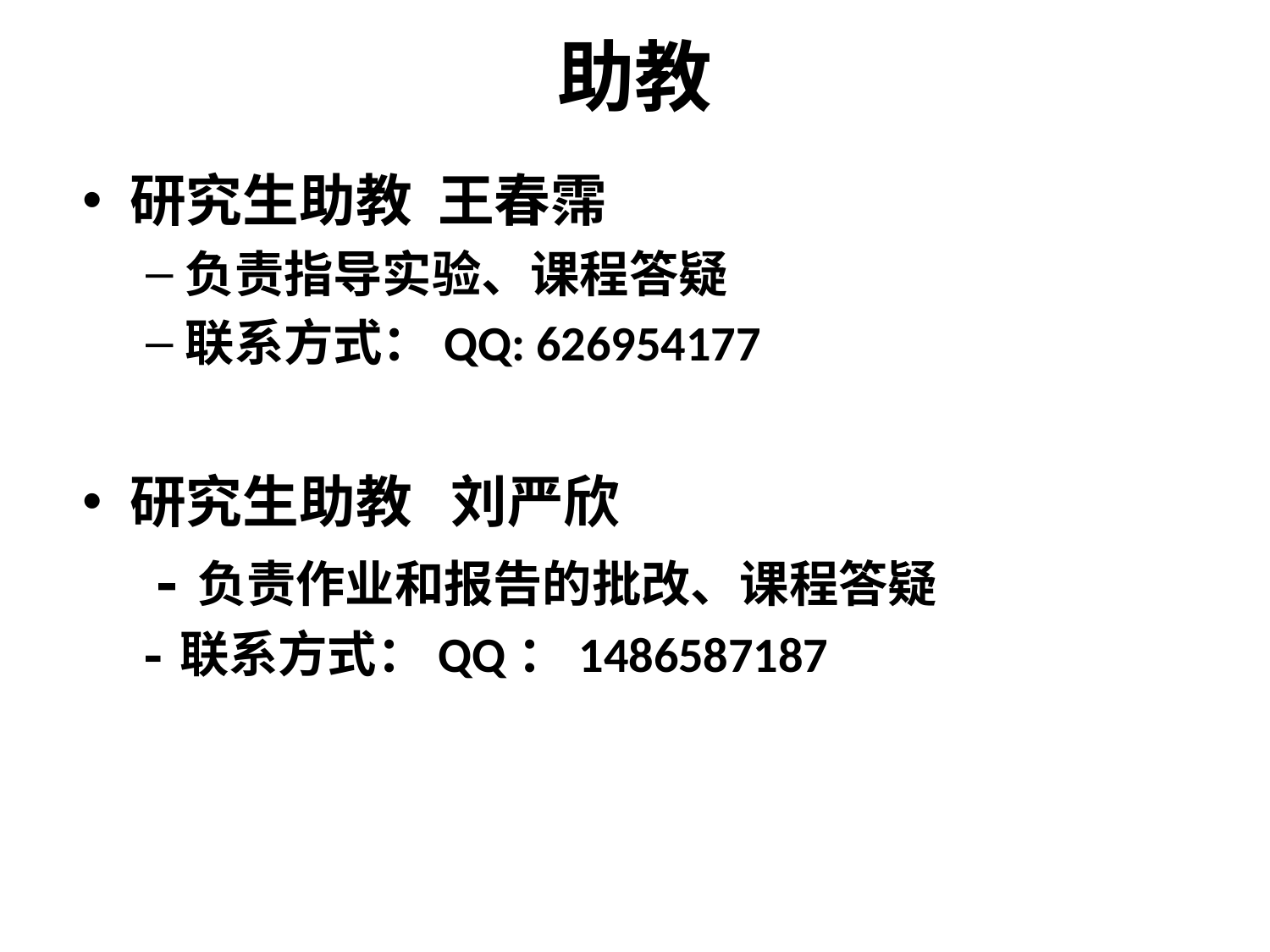

# 助教
研究生助教  王春霈
负责指导实验、课程答疑
联系方式：QQ: 626954177

研究生助教   刘严欣
  -负责作业和报告的批改、课程答疑
     -联系方式：QQ：1486587187